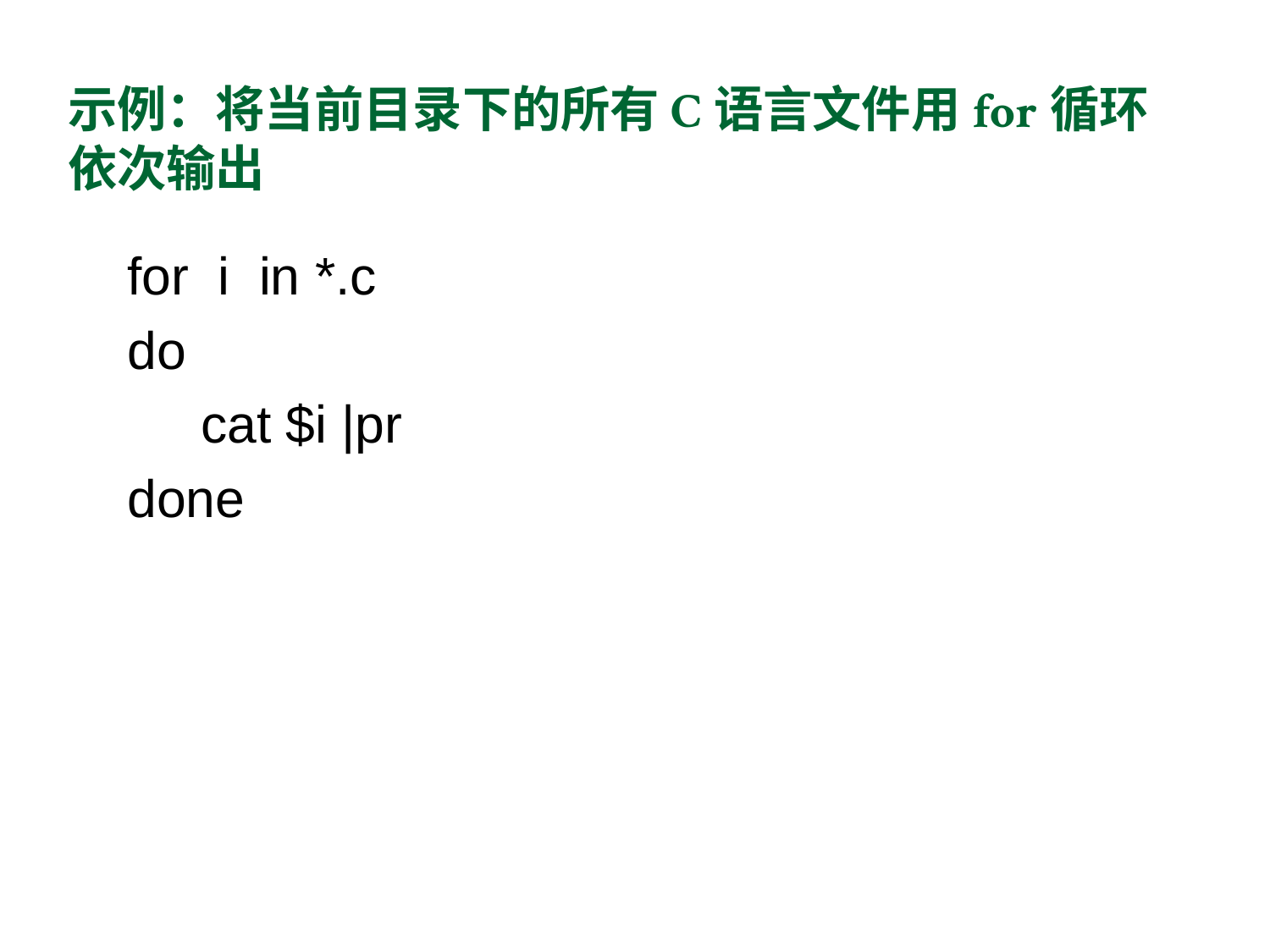

# 示例：将当前目录下的所有C语言文件用for循环依次输出
for  i  in *.c
do
     cat $i |pr
done